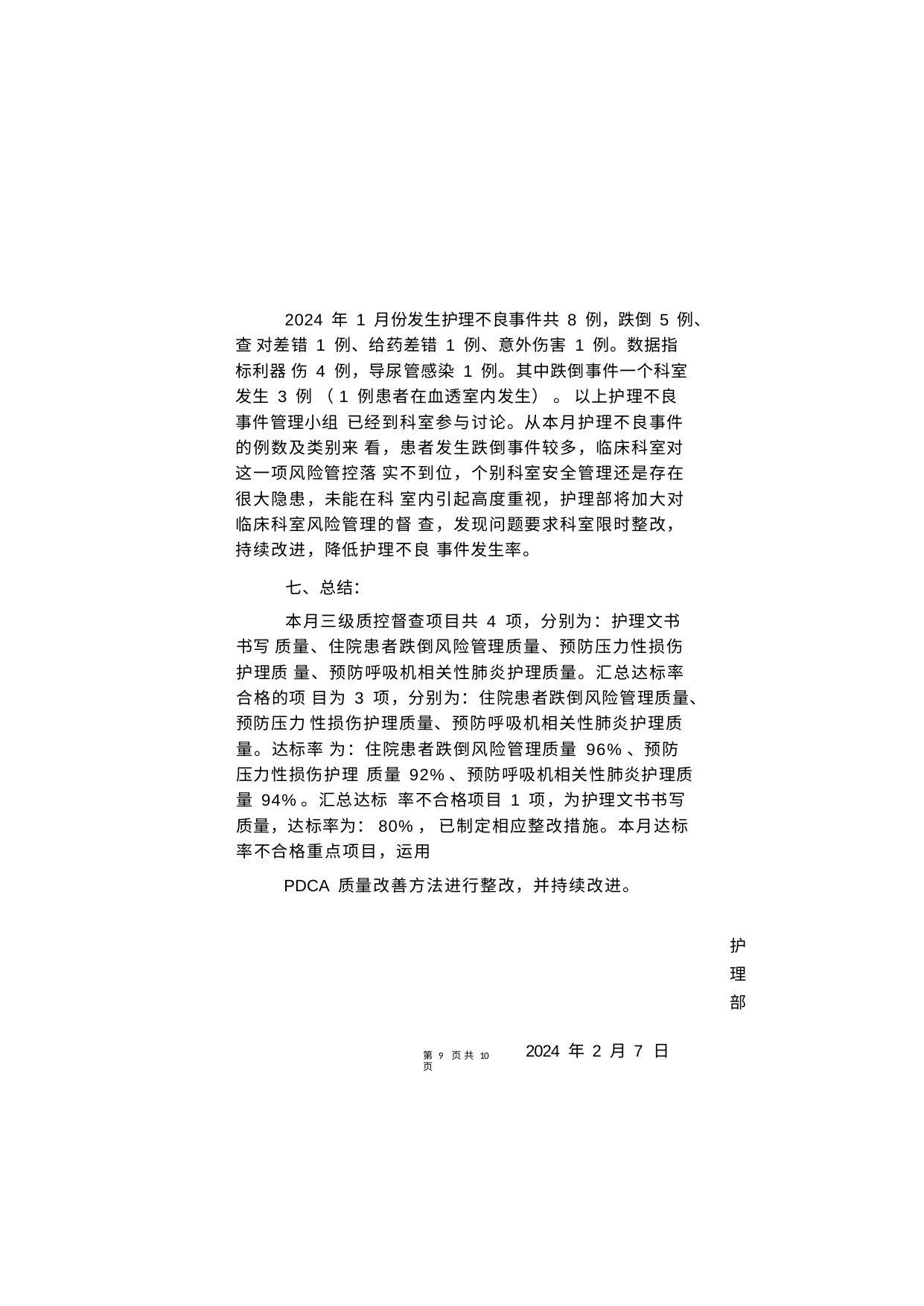

2024 年 1 月份发生护理不良事件共 8 例，跌倒 5 例、查 对差错 1 例、给药差错 1 例、意外伤害 1 例。数据指标利器 伤 4 例，导尿管感染 1 例。其中跌倒事件一个科室发生 3 例 （1 例患者在血透室内发生） 。 以上护理不良事件管理小组  已经到科室参与讨论。从本月护理不良事件的例数及类别来 看，患者发生跌倒事件较多，临床科室对这一项风险管控落 实不到位，个别科室安全管理还是存在很大隐患，未能在科 室内引起高度重视，护理部将加大对临床科室风险管理的督 查，发现问题要求科室限时整改，持续改进，降低护理不良 事件发生率。
七、总结：
本月三级质控督查项目共 4 项，分别为：护理文书书写 质量、住院患者跌倒风险管理质量、预防压力性损伤护理质 量、预防呼吸机相关性肺炎护理质量。汇总达标率合格的项 目为 3 项，分别为：住院患者跌倒风险管理质量、预防压力 性损伤护理质量、预防呼吸机相关性肺炎护理质量。达标率 为：住院患者跌倒风险管理质量 96%、预防压力性损伤护理  质量 92%、预防呼吸机相关性肺炎护理质量 94%。汇总达标  率不合格项目 1 项，为护理文书书写质量，达标率为：80%， 已制定相应整改措施。本月达标率不合格重点项目，运用

PDCA 质量改善方法进行整改，并持续改进。

护理部
2024 年 2 月 7 日

第 9  页 共 10  页